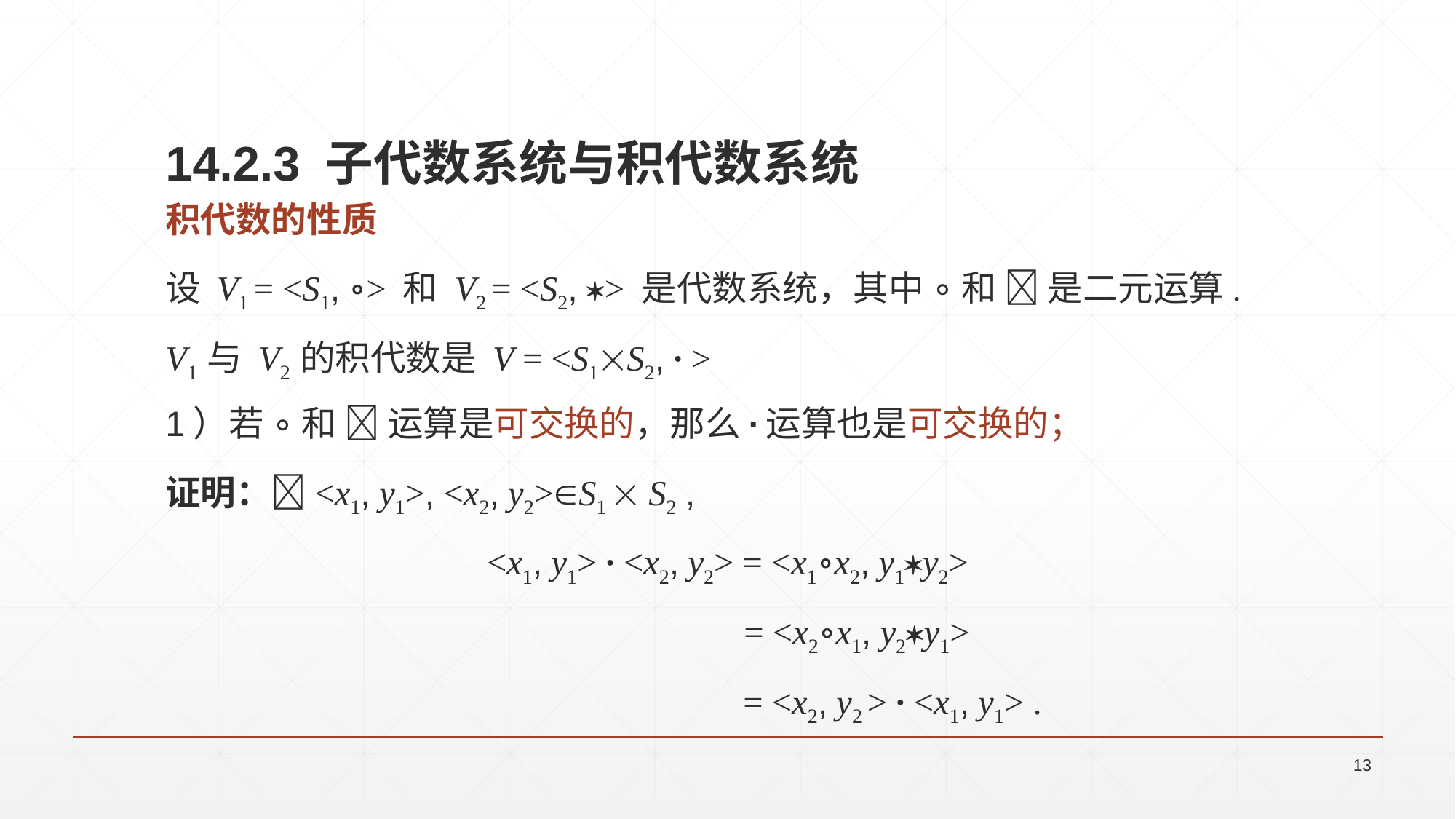

14.2.3 子代数系统与积代数系统
积代数的性质
设 V1 = <S1, ∘> 和 V2 = <S2, ∗> 是代数系统，其中 ∘ 和 ∗ 是二元运算.
V1 与 V2 的积代数是 V = <S1×S2, ∙ >
1）若 ∘ 和 ∗ 运算是可交换的，那么 ∙ 运算也是可交换的；
证明：∀<x1, y1>, <x2, y2>∈S1 × S2 ,
<x1, y1> ∙ <x2, y2> = <x1∘x2, y1∗y2>
                             = <x2∘x1, y2∗y1>
                                     = <x2, y2 > ∙ <x1, y1> .
13